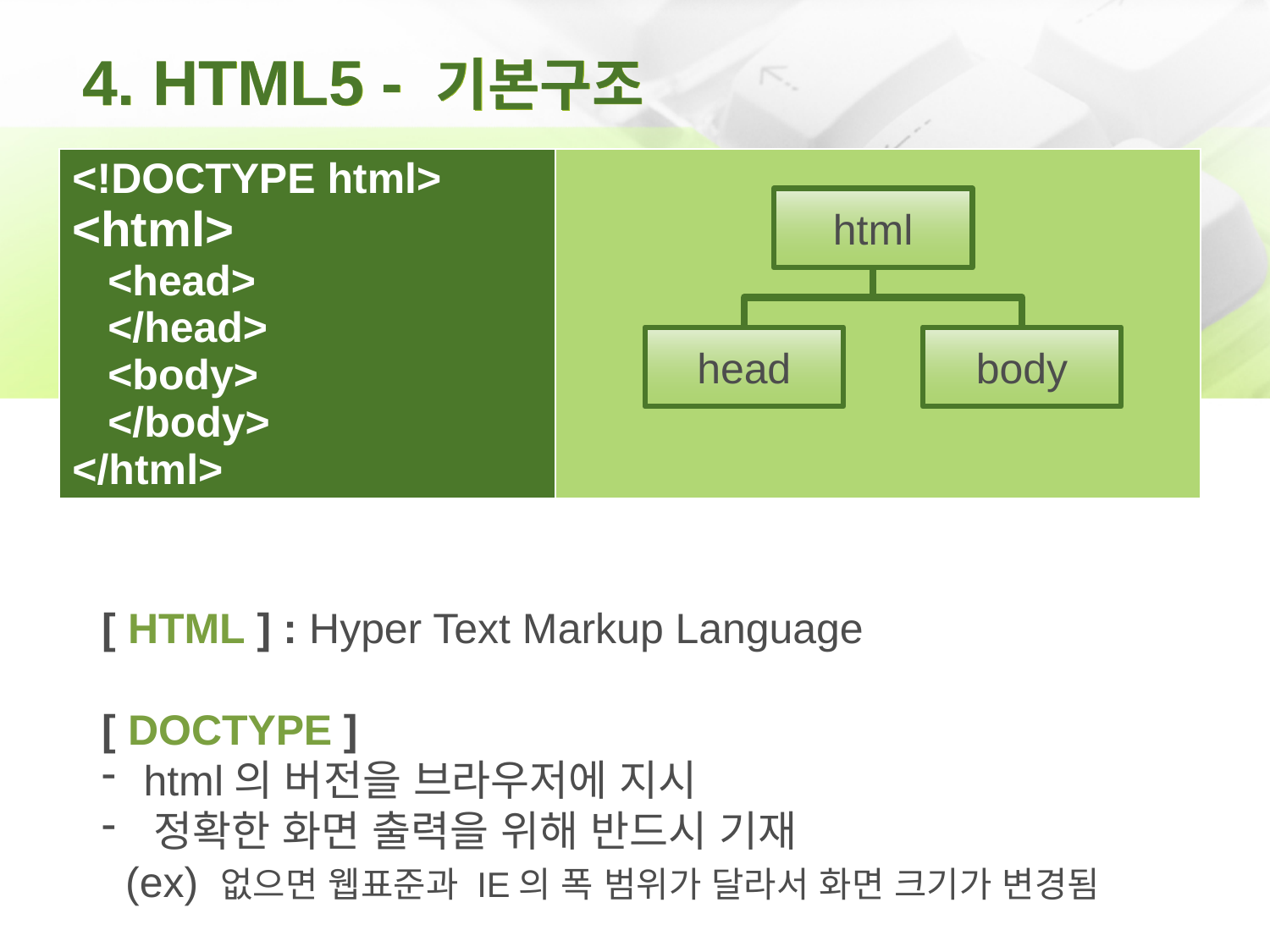

# 4. HTML5 - 기본구조
| <!DOCTYPE html> <html> <head> </head> <body> </body> </html> |  |
| --- | --- |
html
head
body
[ HTML ] : Hyper Text Markup Language

[ DOCTYPE ]
 html의 버전을 브라우저에 지시
 정확한 화면 출력을 위해 반드시 기재
  (ex) 없으면 웹표준과 IE의 폭 범위가 달라서 화면 크기가 변경됨